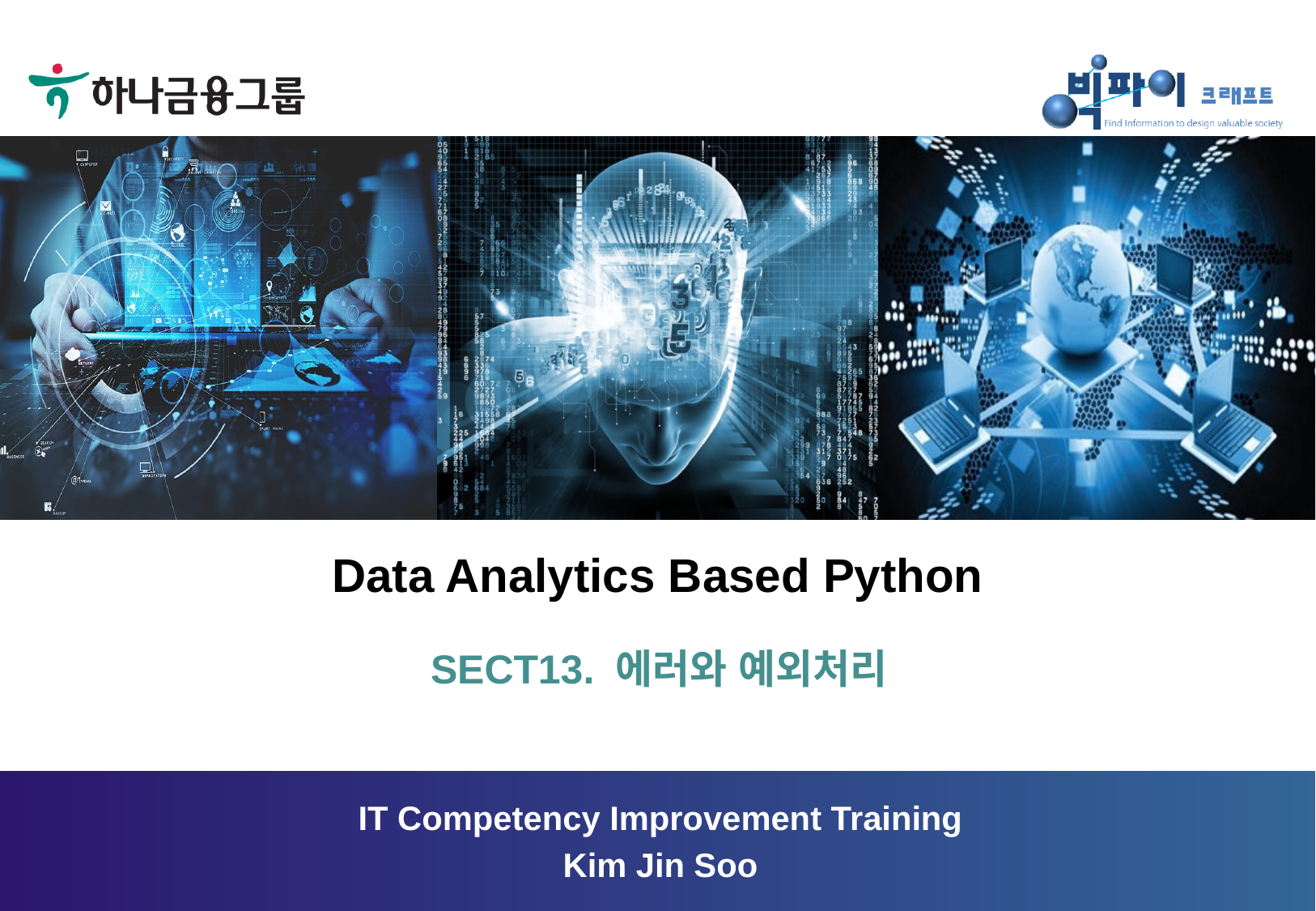

# Data Analytics Based Python
SECT13. 에러와 예외처리

IT Competency Improvement Training
Kim Jin Soo